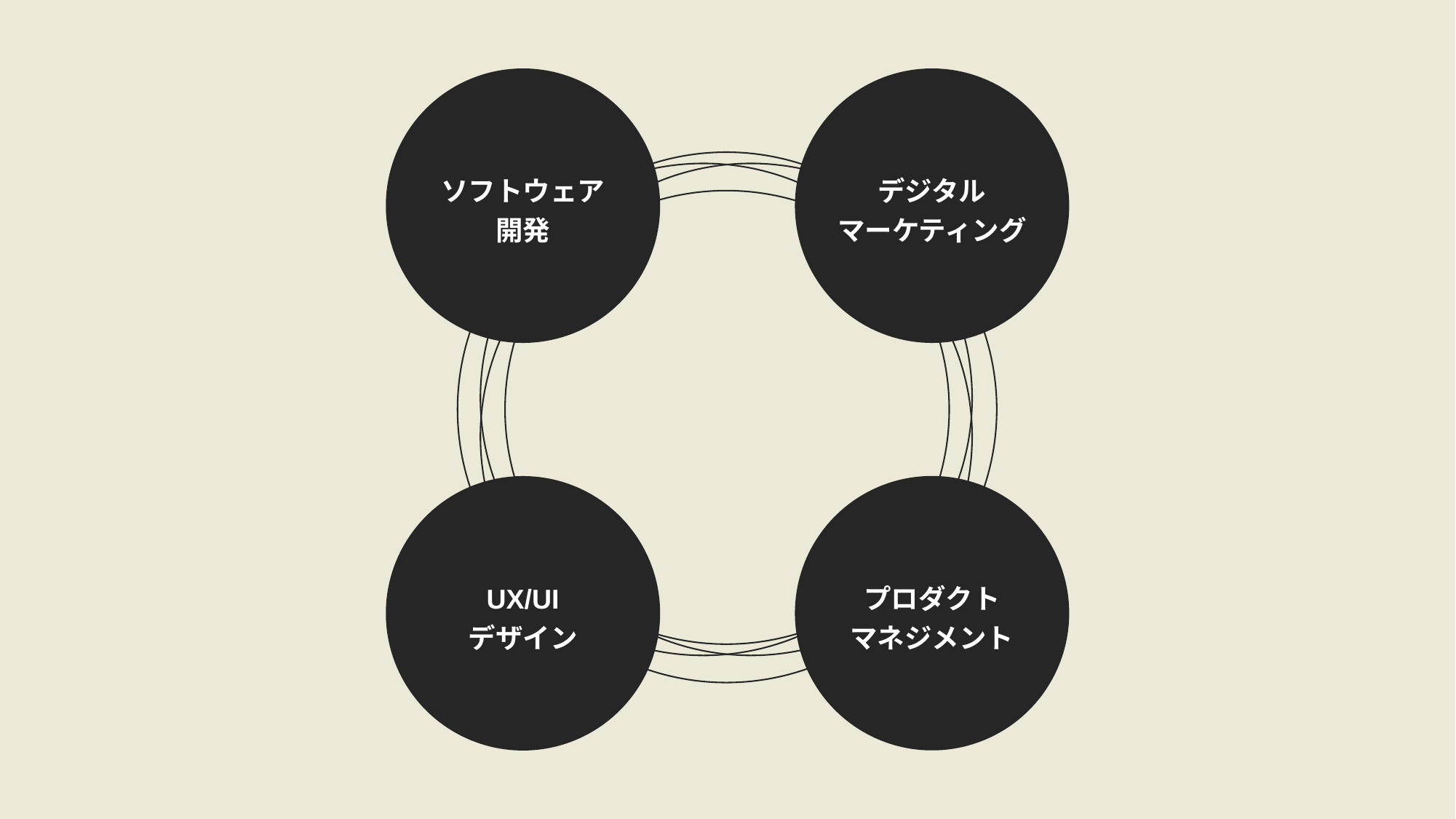

ソフトウェア
開発
デジタル
マーケティング

プロダクト
マネジメント
UX/UI
デザイン